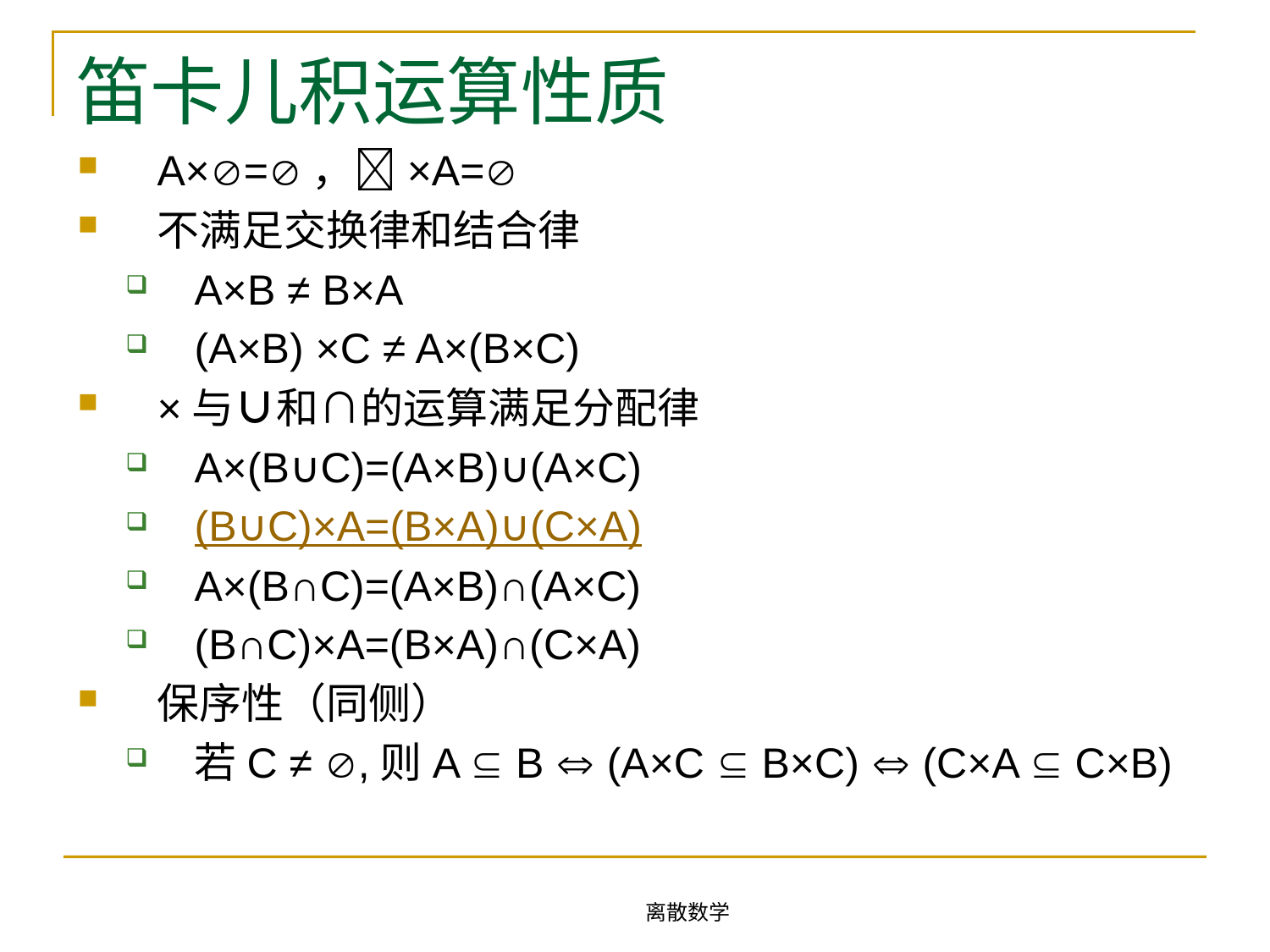

# 笛卡儿积运算性质
A×∅=∅，∅×A=∅
不满足交换律和结合律
A×B ≠ B×A
(A×B) ×C ≠ A×(B×C)
×与∪和∩的运算满足分配律
A×(B∪C)=(A×B)∪(A×C)
(B∪C)×A=(B×A)∪(C×A)
A×(B∩C)=(A×B)∩(A×C)
(B∩C)×A=(B×A)∩(C×A)
保序性（同侧）
若C ≠ ∅,则A ⊆ B ⇔ (A×C ⊆ B×C) ⇔ (C×A ⊆ C×B)

离散数学
43